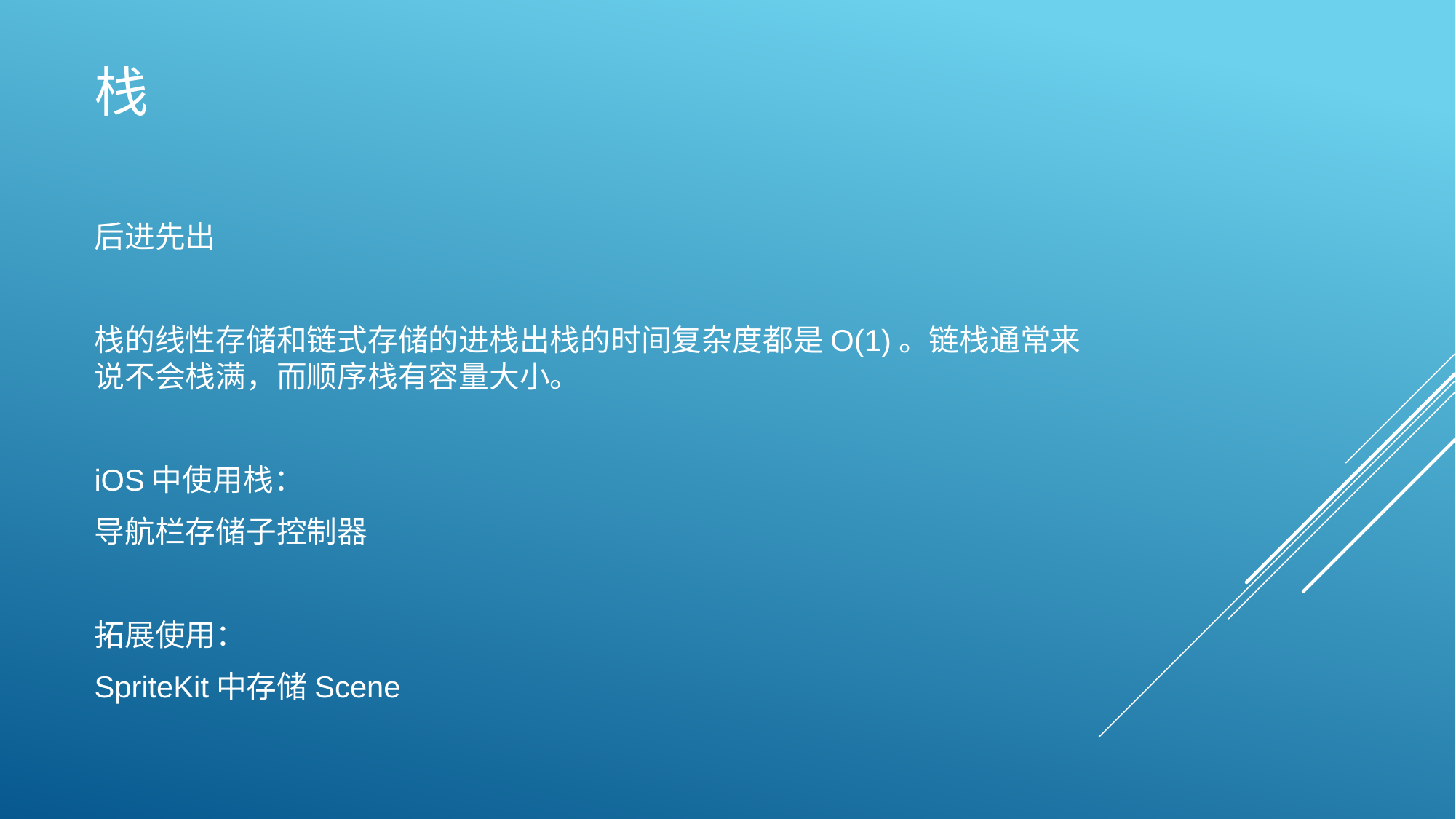

# 栈
后进先出

栈的线性存储和链式存储的进栈出栈的时间复杂度都是O(1)。链栈通常来说不会栈满，而顺序栈有容量大小。

iOS中使用栈：
导航栏存储子控制器

拓展使用：
SpriteKit中存储Scene